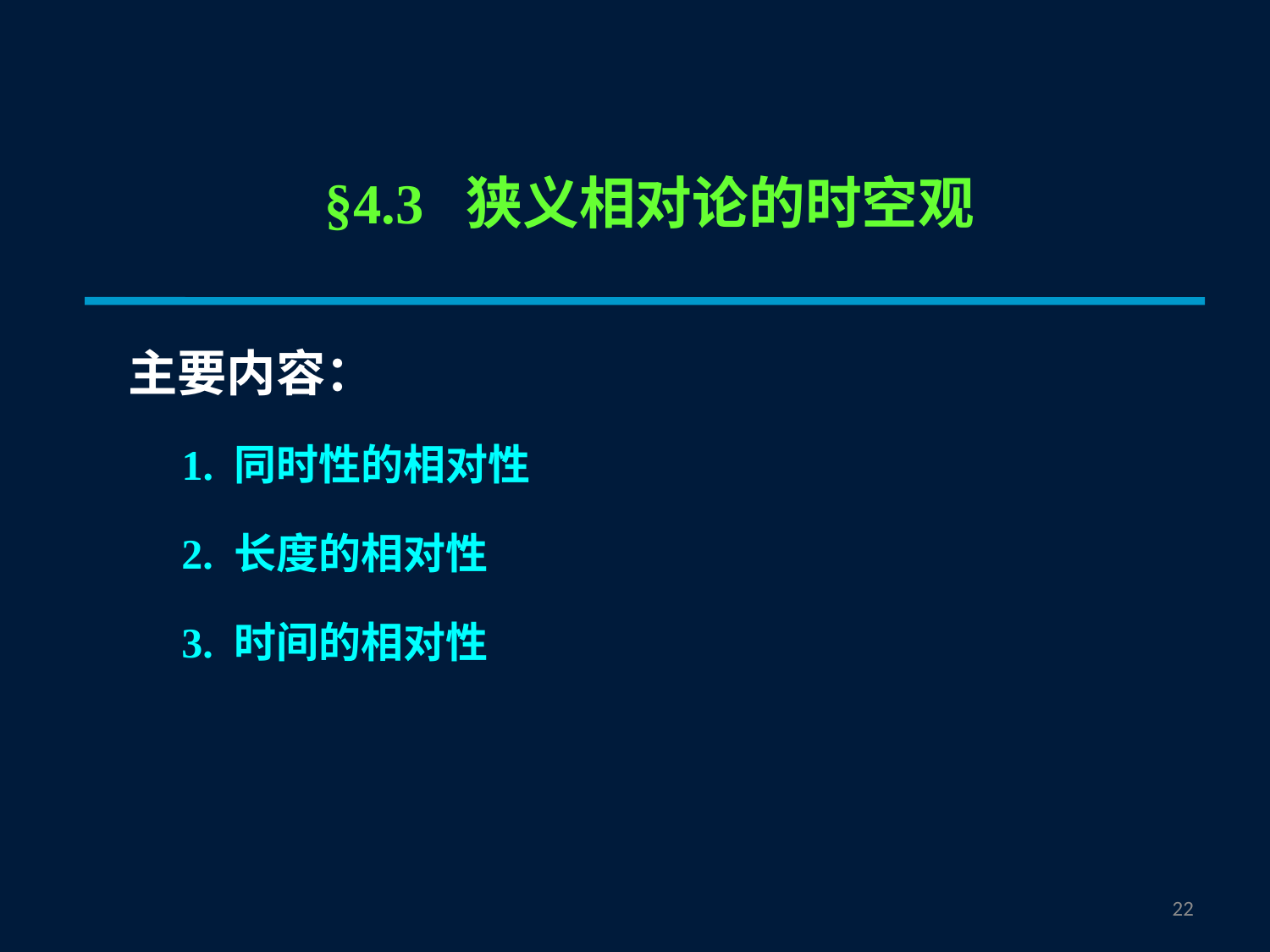

§4.3  狭义相对论的时空观

主要内容：
1. 同时性的相对性
2. 长度的相对性
3. 时间的相对性
22